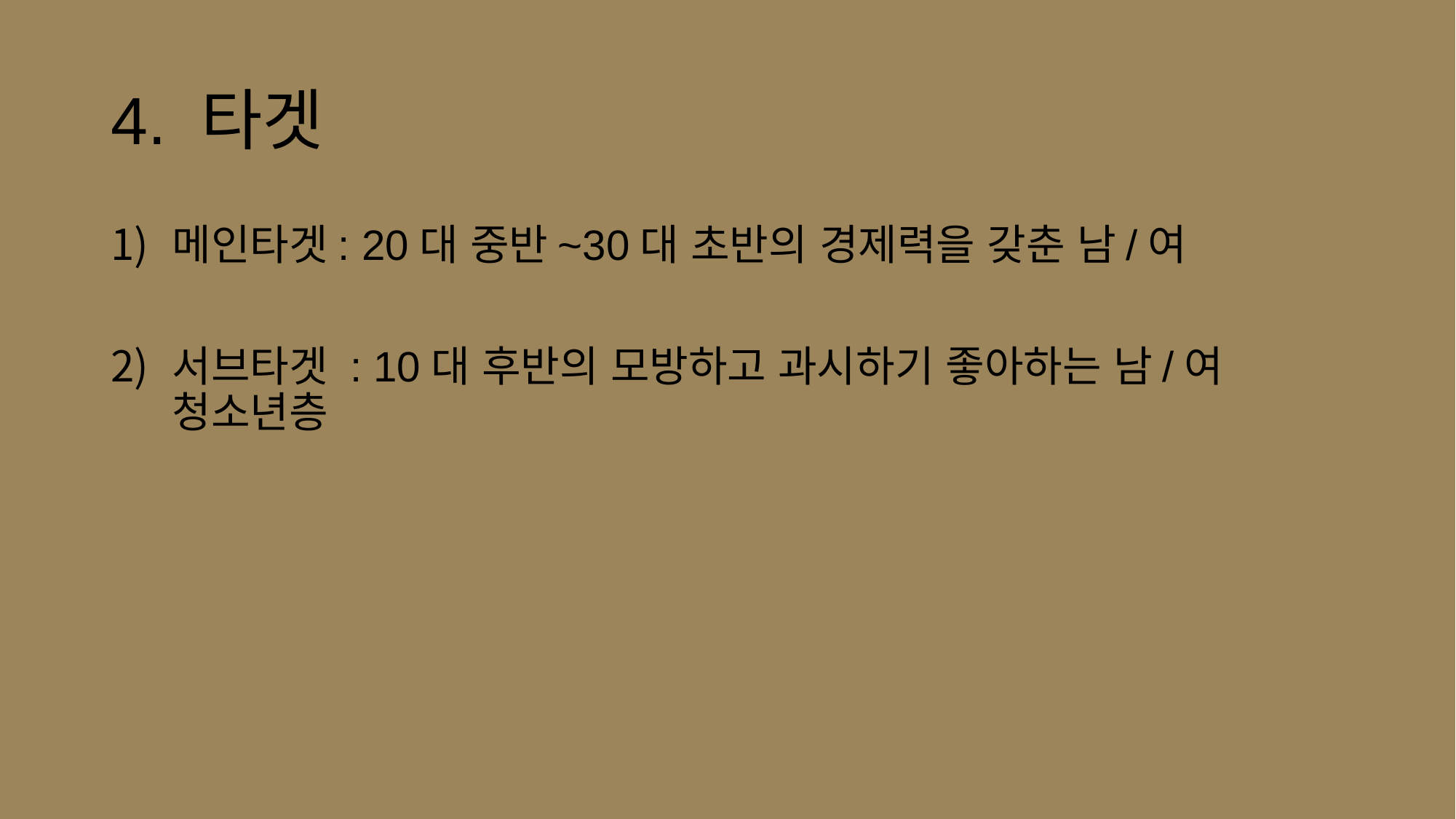

# 4. 타겟
메인타겟: 20대 중반~30대 초반의 경제력을 갖춘 남/여

서브타겟 : 10대 후반의 모방하고 과시하기 좋아하는 남/여 청소년층